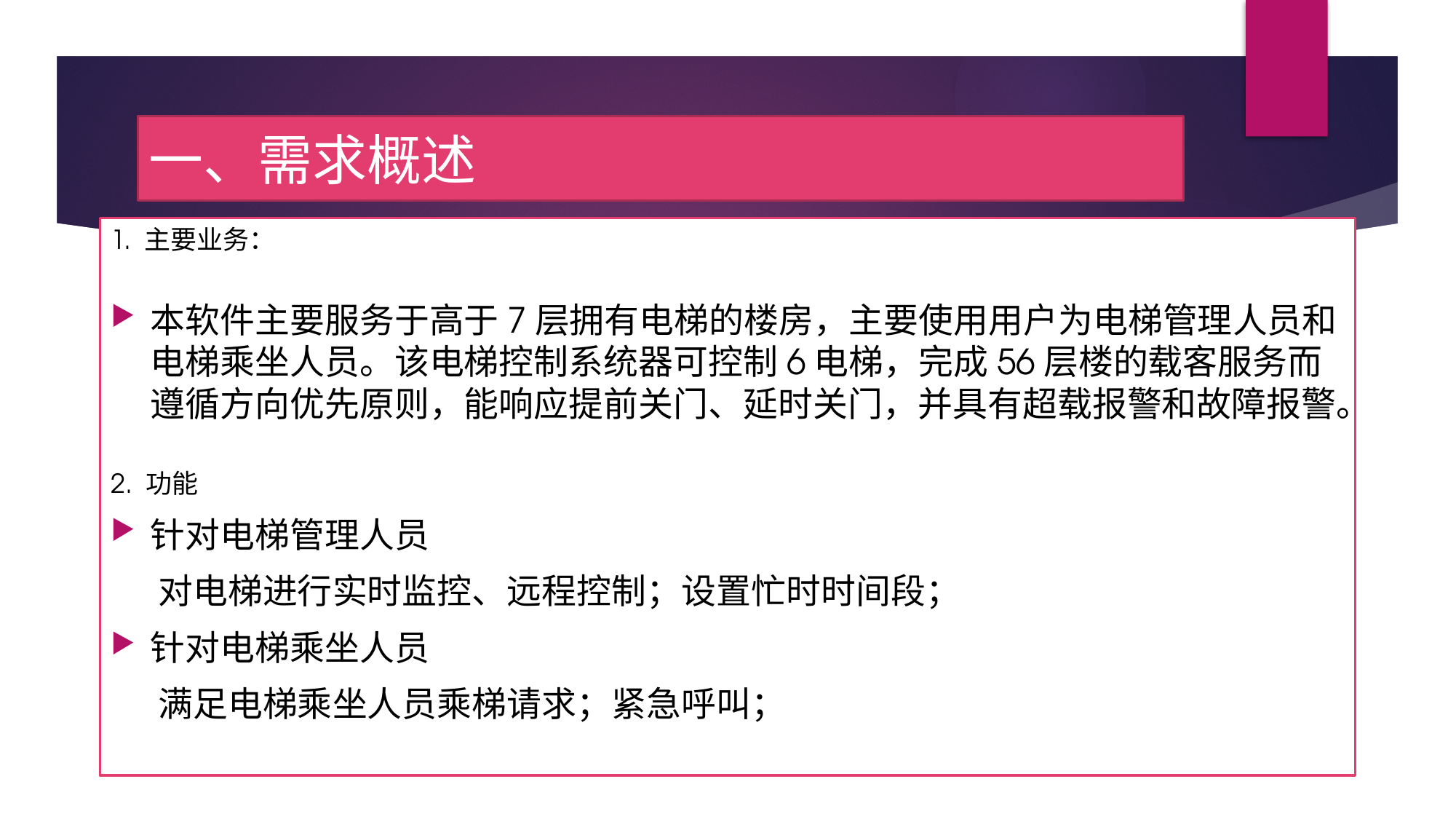

# 一、需求概述
1. 主要业务：

本软件主要服务于高于7层拥有电梯的楼房，主要使用用户为电梯管理人员和电梯乘坐人员。该电梯控制系统器可控制6电梯，完成56层楼的载客服务而遵循方向优先原则，能响应提前关门、延时关门，并具有超载报警和故障报警。

2. 功能
针对电梯管理人员
     对电梯进行实时监控、远程控制；设置忙时时间段；
针对电梯乘坐人员
     满足电梯乘坐人员乘梯请求；紧急呼叫；